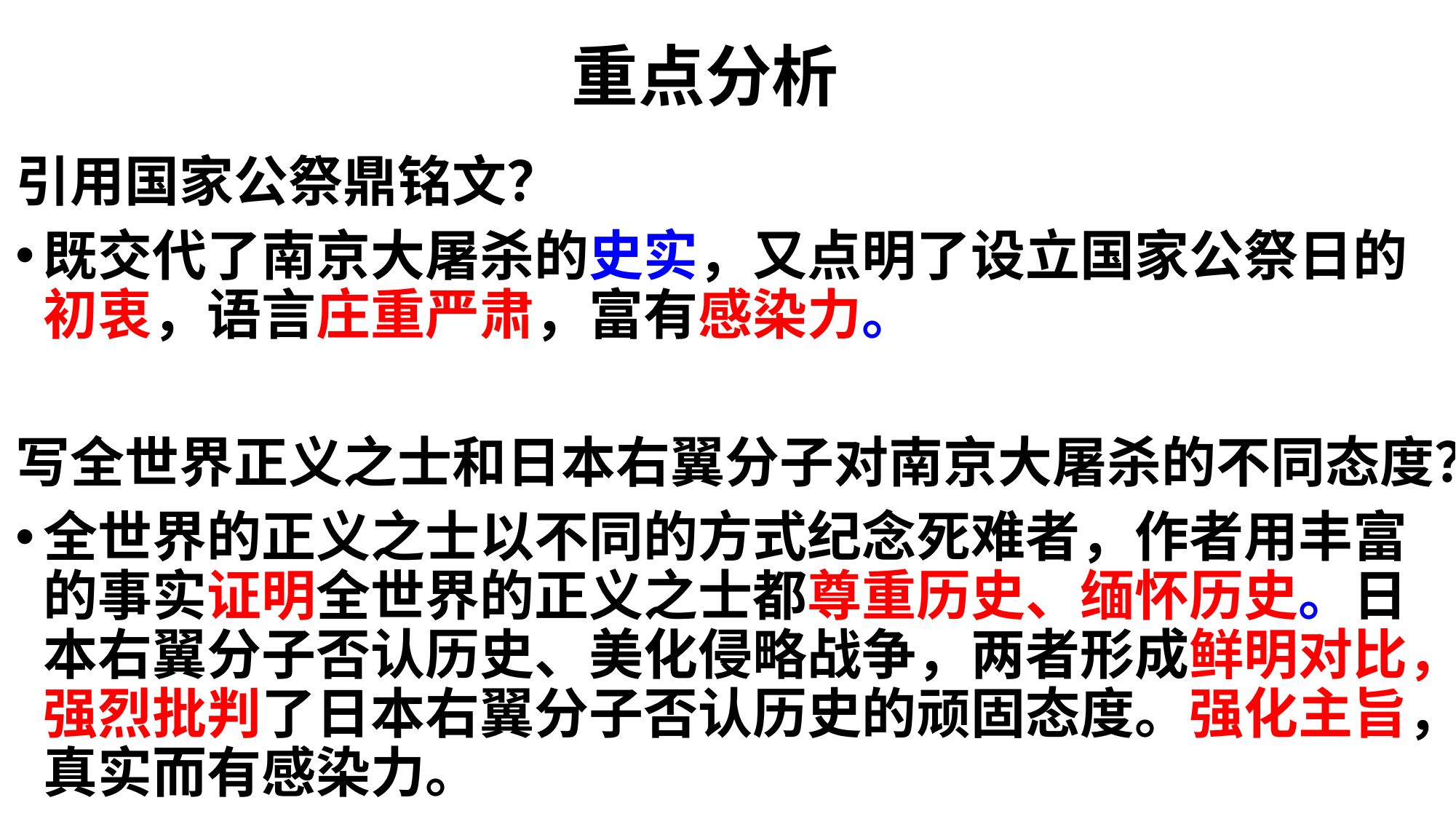

# 重点分析
引用国家公祭鼎铭文？
既交代了南京大屠杀的史实，又点明了设立国家公祭日的初衷，语言庄重严肃，富有感染力。

写全世界正义之士和日本右翼分子对南京大屠杀的不同态度？
全世界的正义之士以不同的方式纪念死难者，作者用丰富的事实证明全世界的正义之士都尊重历史、缅怀历史。日本右翼分子否认历史、美化侵略战争，两者形成鲜明对比，强烈批判了日本右翼分子否认历史的顽固态度。强化主旨，真实而有感染力。